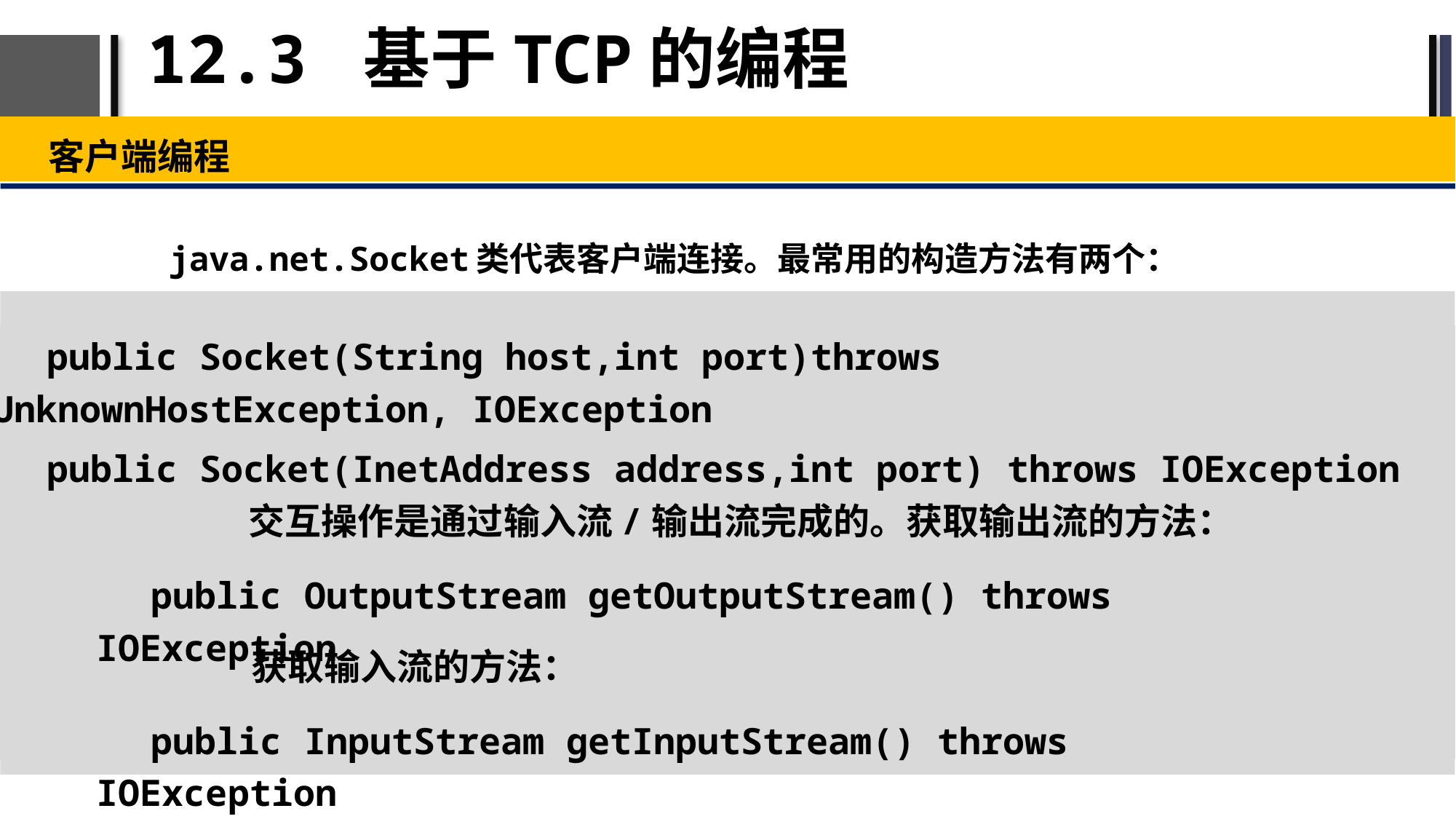

# 12.3 基于TCP的编程

客户端编程

java.net.Socket类代表客户端连接。最常用的构造方法有两个：

public Socket(String host,int port)throws UnknownHostException, IOException
public Socket(InetAddress address,int port) throws IOException

交互操作是通过输入流/输出流完成的。获取输出流的方法：

public OutputStream getOutputStream() throws IOException
获取输入流的方法：

public InputStream getInputStream() throws IOException